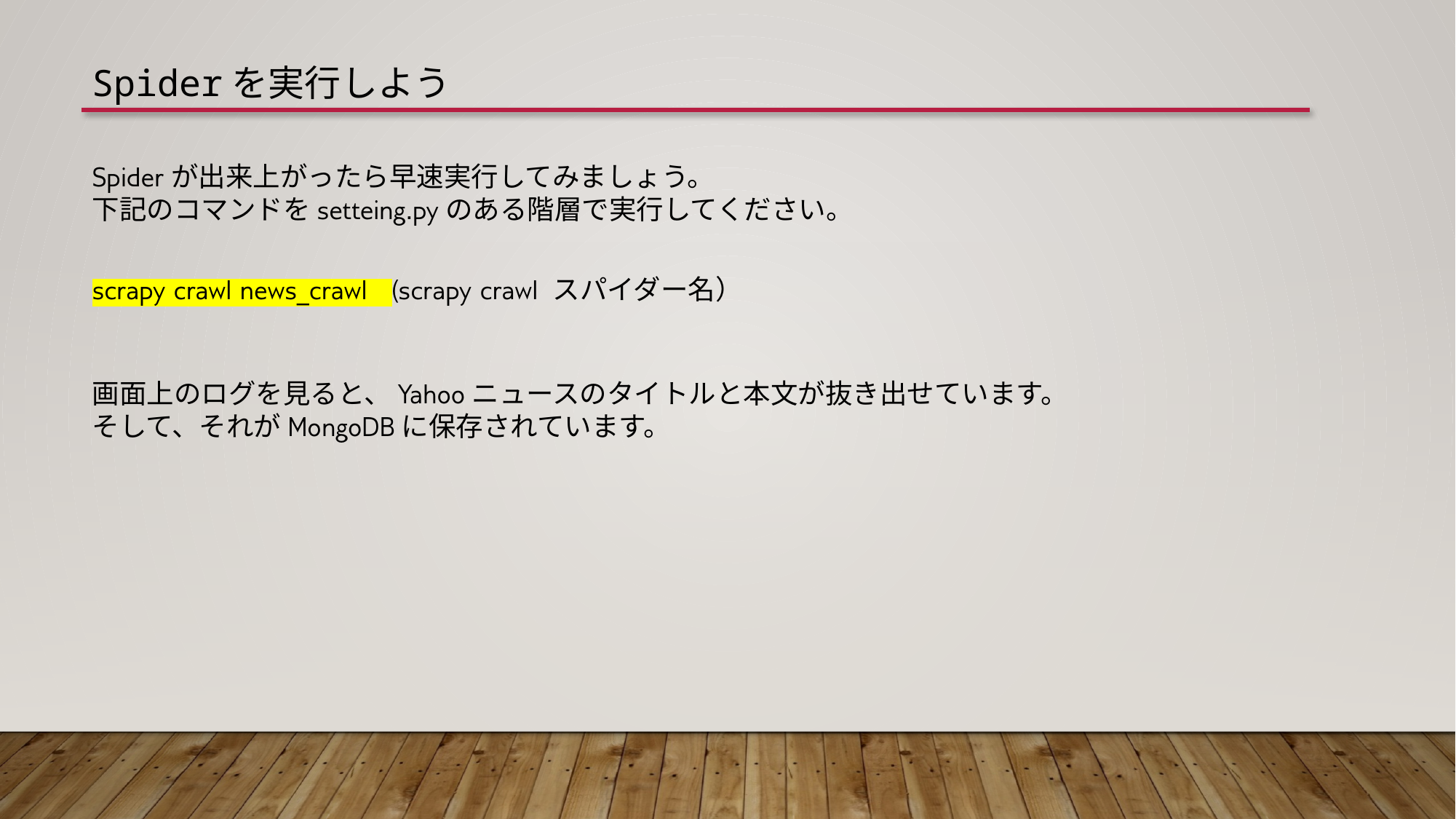

Spiderを実行しよう
Spiderが出来上がったら早速実行してみましょう。
下記のコマンドをsetteing.pyのある階層で実行してください。
scrapy crawl news_crawl   (scrapy crawl スパイダー名）
画面上のログを見ると、Yahooニュースのタイトルと本文が抜き出せています。
そして、それがMongoDBに保存されています。